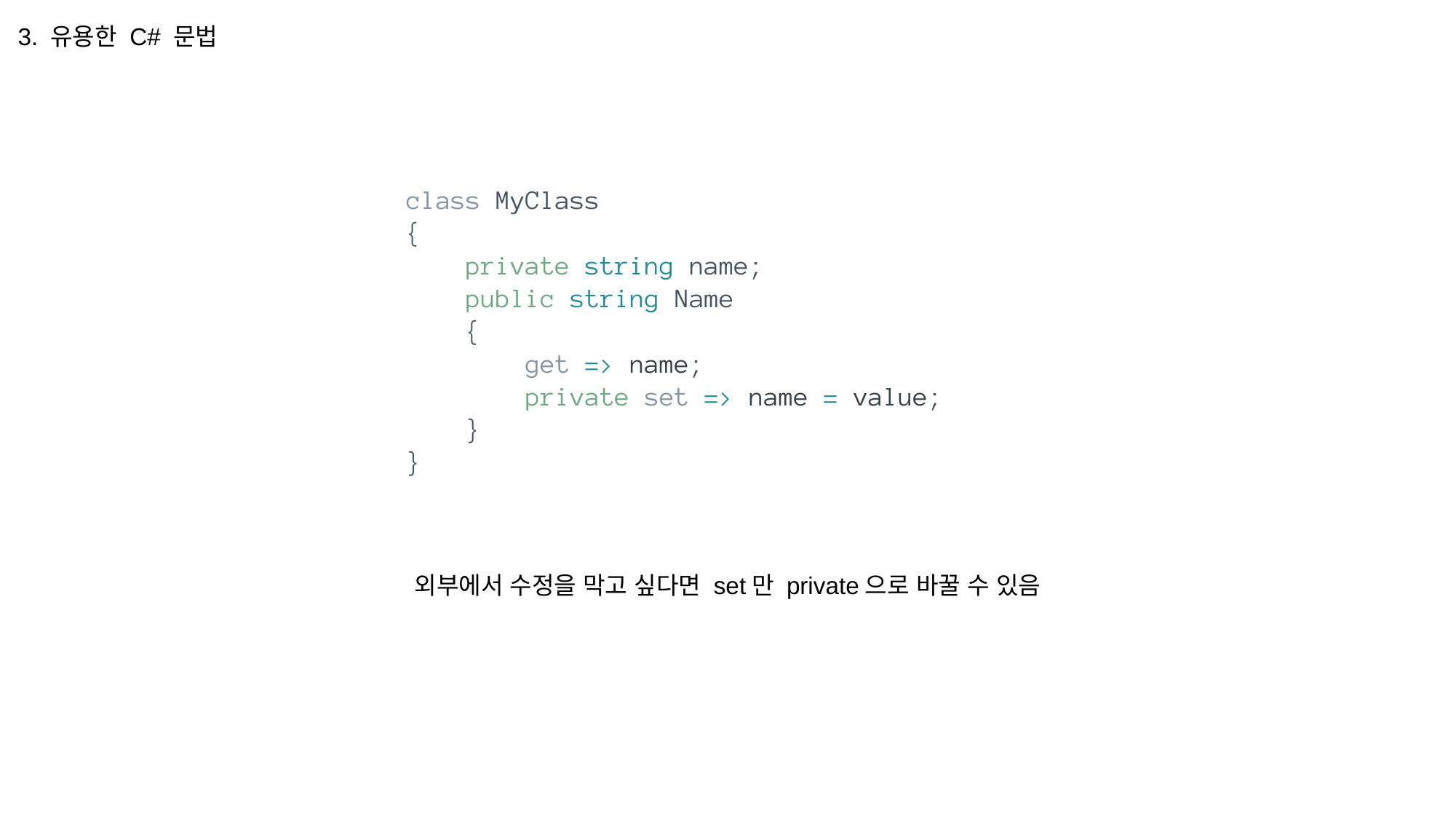

3. 유용한 C# 문법
class MyClass
{
    private string name;
    public string Name
    {
        get => name;
        private set => name = value;
    }
}
외부에서 수정을 막고 싶다면 set만 private으로 바꿀 수 있음